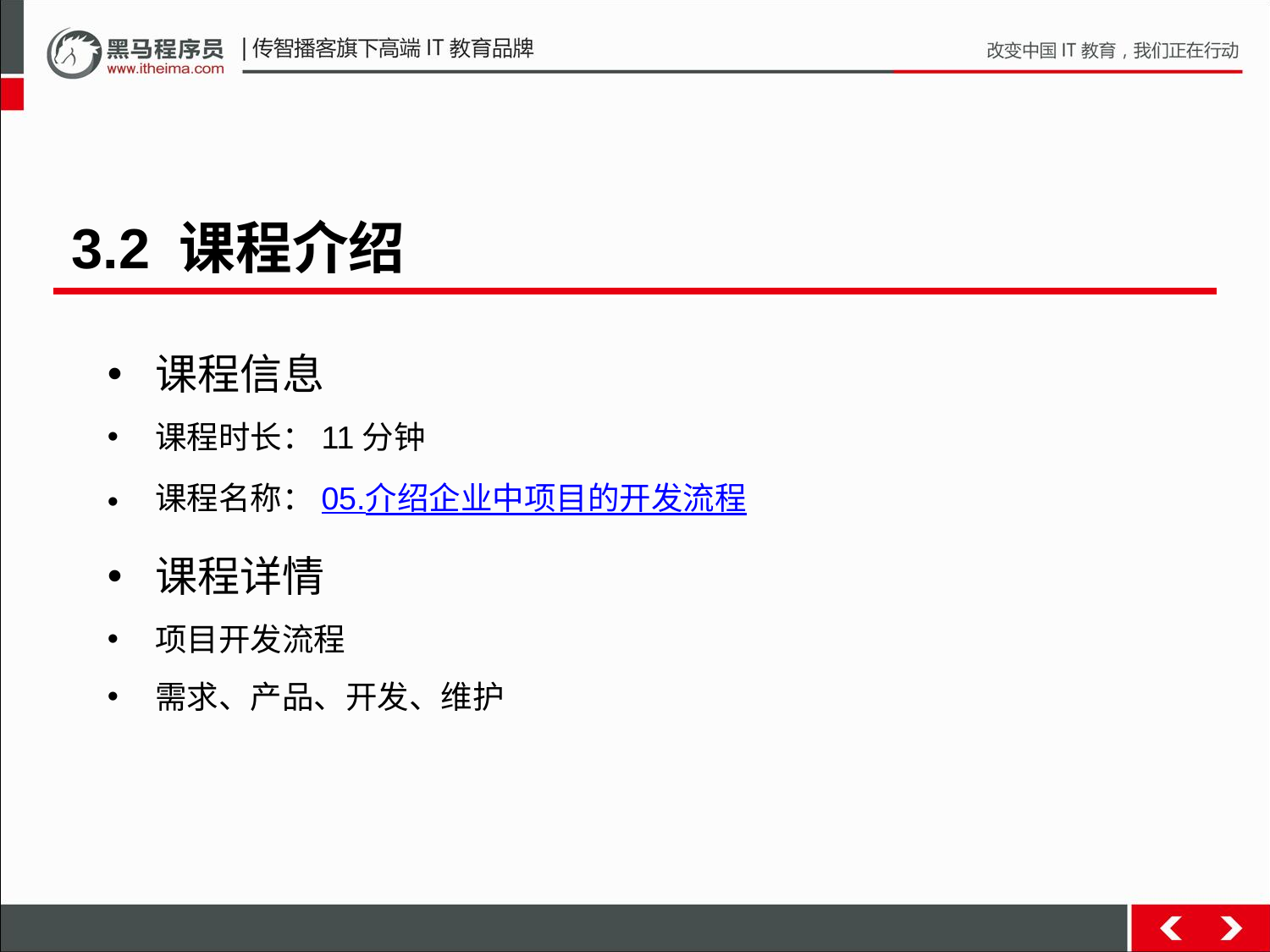

3.2 课程介绍
课程信息
课程时长：11分钟
课程名称：05.介绍企业中项目的开发流程
课程详情
项目开发流程
需求、产品、开发、维护